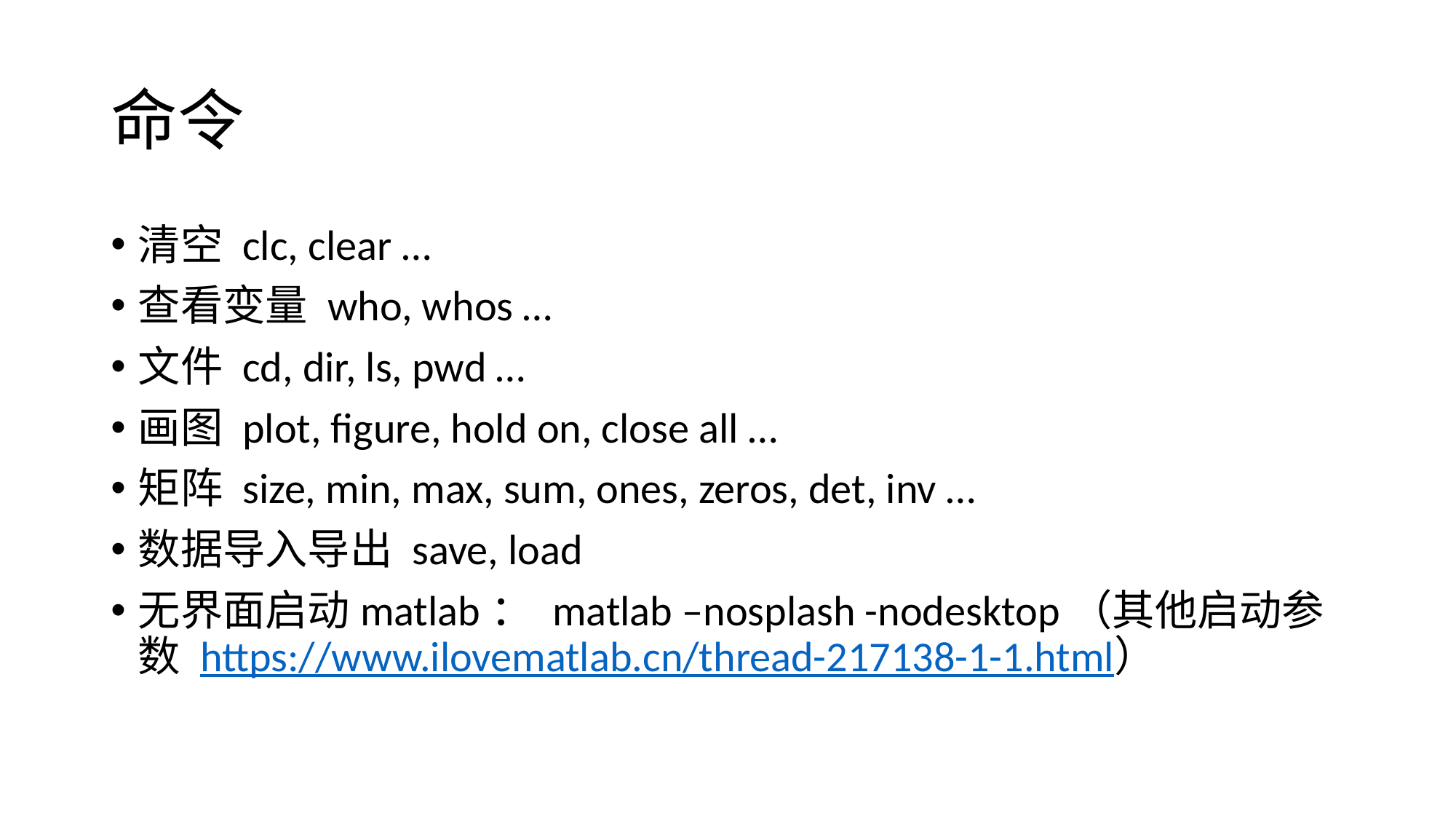

# 命令
清空 clc, clear …
查看变量 who, whos …
文件 cd, dir, ls, pwd …
画图 plot, figure, hold on, close all …
矩阵 size, min, max, sum, ones, zeros, det, inv …
数据导入导出 save, load
无界面启动matlab： matlab –nosplash -nodesktop（其他启动参数 https://www.ilovematlab.cn/thread-217138-1-1.html）